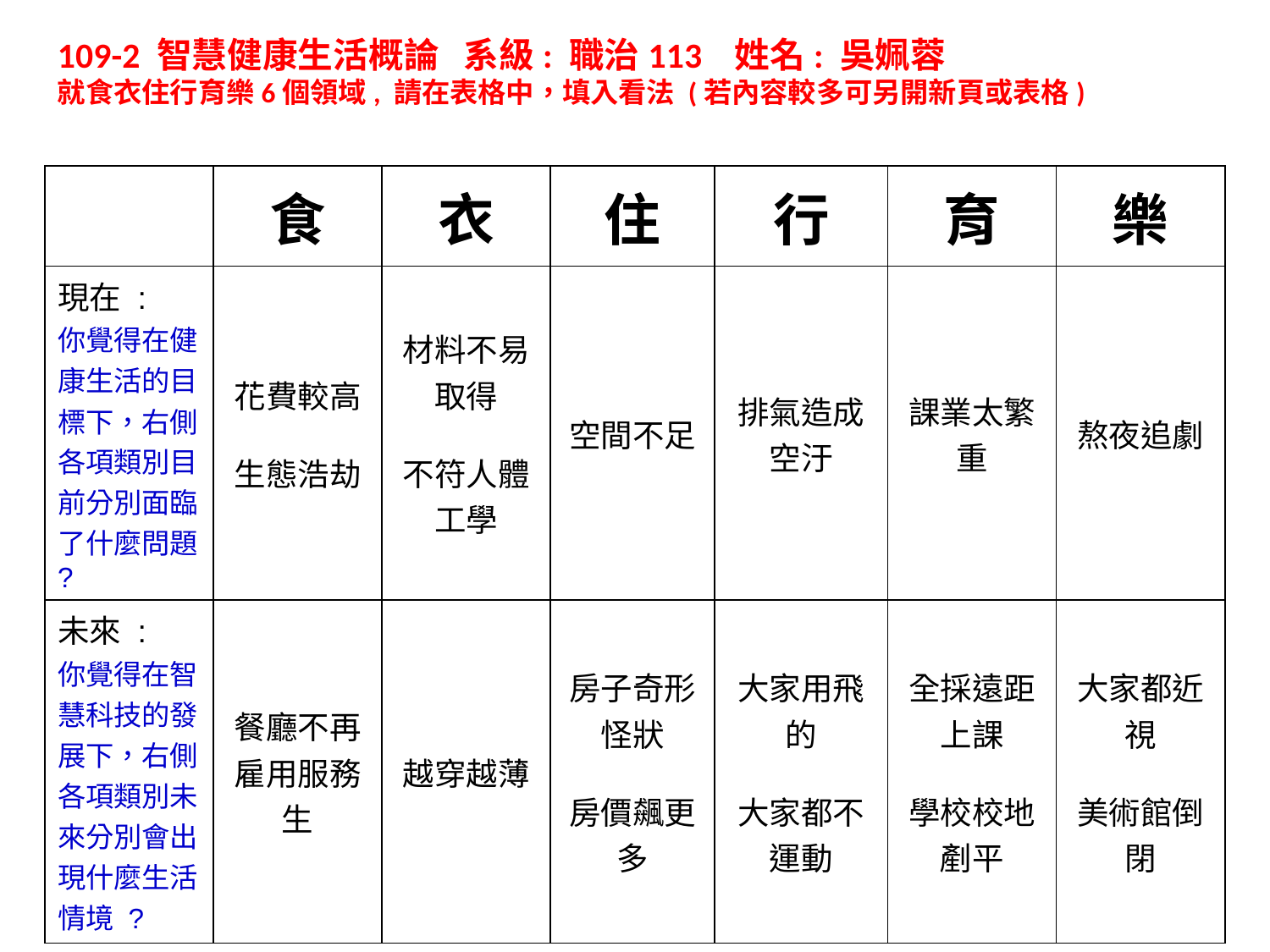

109-2 智慧健康生活概論   系級: 職治113   姓名: 吳姵蓉
就食衣住行育樂6個領域, 請在表格中，填入看法 (若內容較多可另開新頁或表格)
|  | 食 | 衣 | 住 | 行 | 育 | 樂 |
| --- | --- | --- | --- | --- | --- | --- |
| 現在 : 你覺得在健康生活的目標下，右側各項類別目前分別面臨了什麼問題 ? | 花費較高 生態浩劫 | 材料不易取得 不符人體工學 | 空間不足 | 排氣造成空汙 | 課業太繁重 | 熬夜追劇 |
| 未來 : 你覺得在智慧科技的發展下，右側各項類別未來分別會出現什麼生活情境 ? | 餐廳不再雇用服務生 | 越穿越薄 | 房子奇形怪狀 房價飆更多 | 大家用飛的 大家都不運動 | 全採遠距上課 學校校地剷平 | 大家都近視 美術館倒閉 |